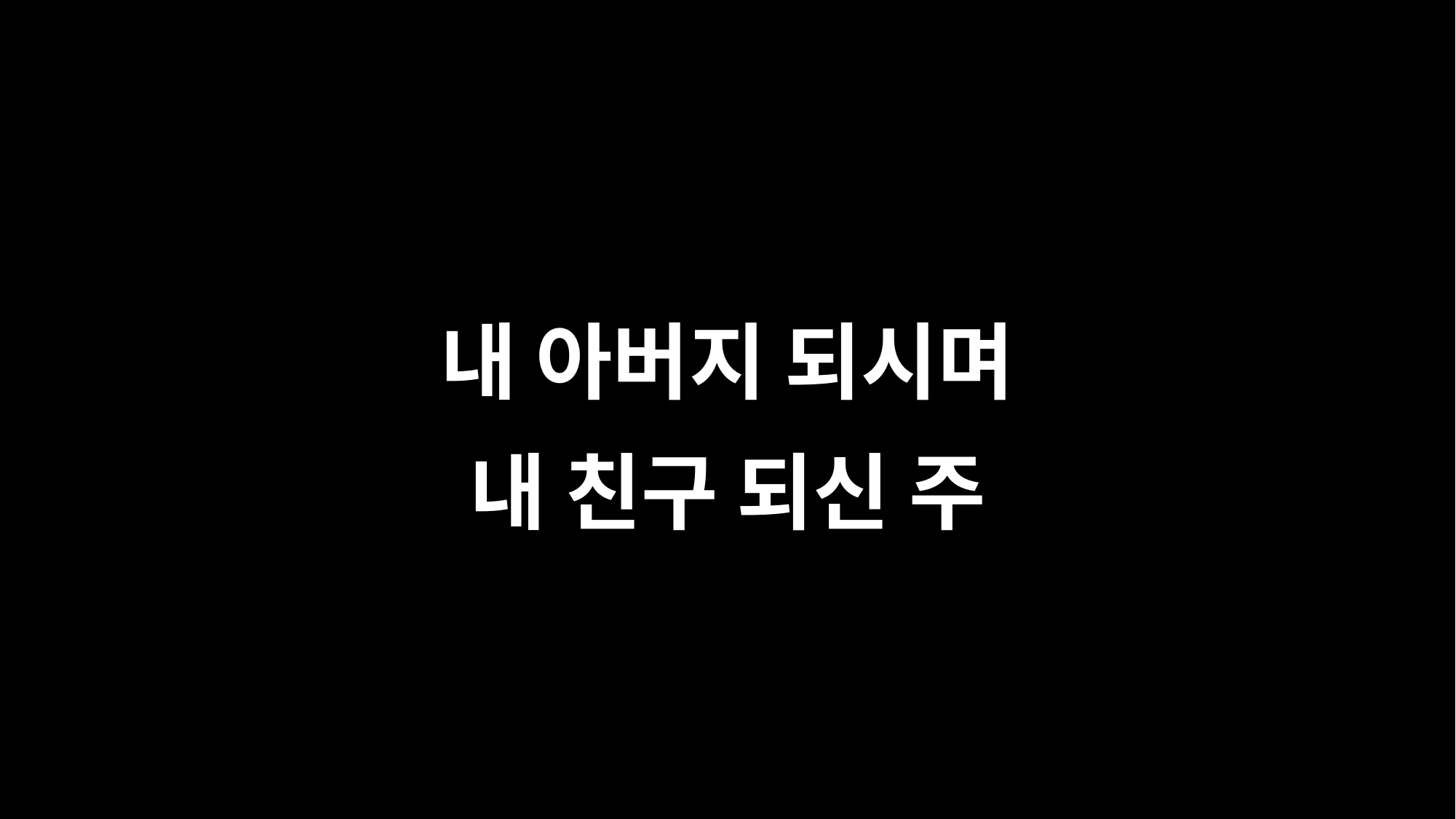

내 아버지 되시며
내 친구 되신 주